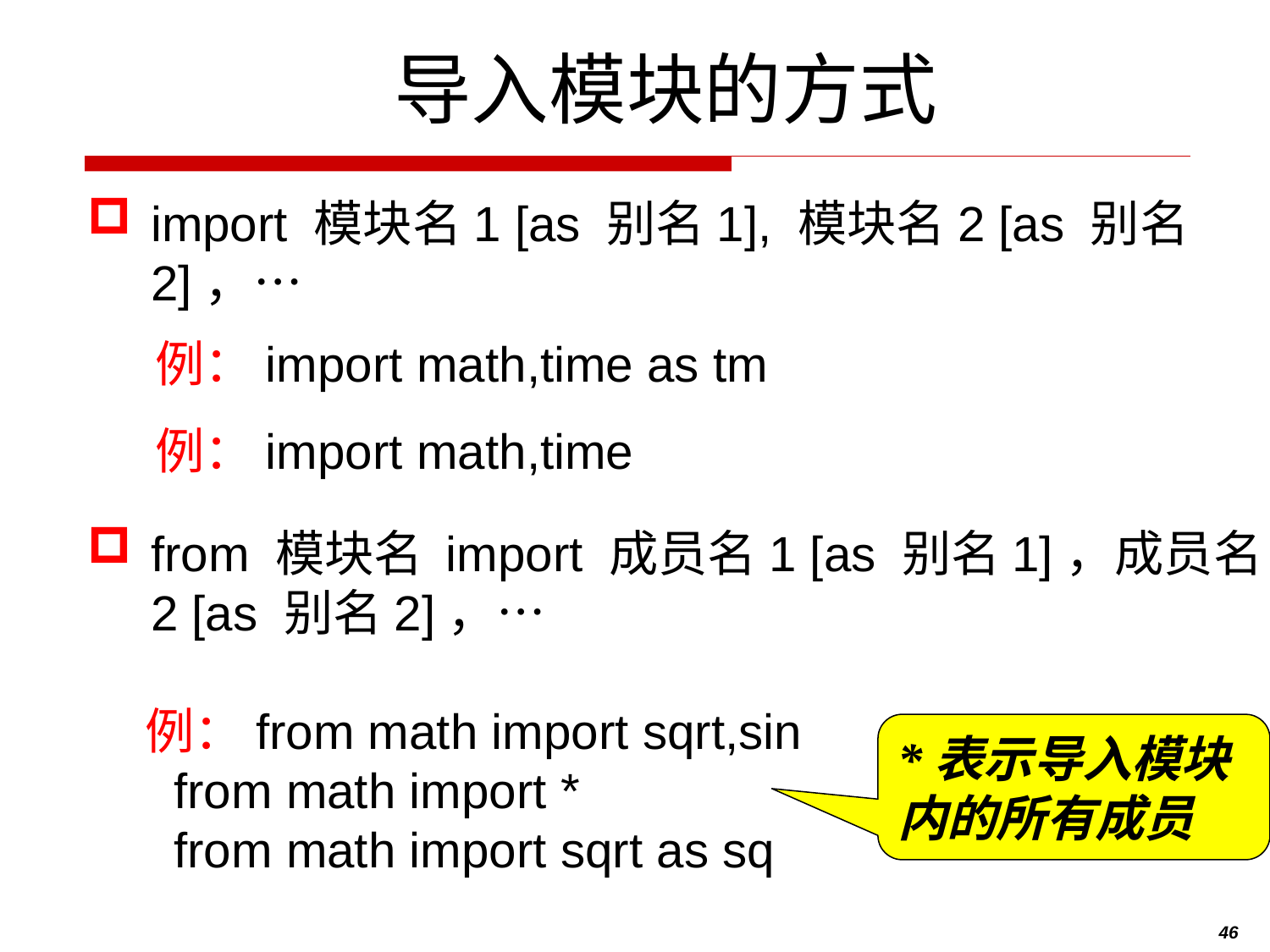

# 导入模块的方式
import 模块名1 [as 别名1], 模块名2 [as 别名2]，…
     例：import math,time as tm
     例：import math,time
from 模块名 import 成员名1 [as 别名1]，成员名2 [as 别名2]，…
     例：from math import sqrt,sin
       from math import *
       from math import sqrt as sq

*表示导入模块内的所有成员
46